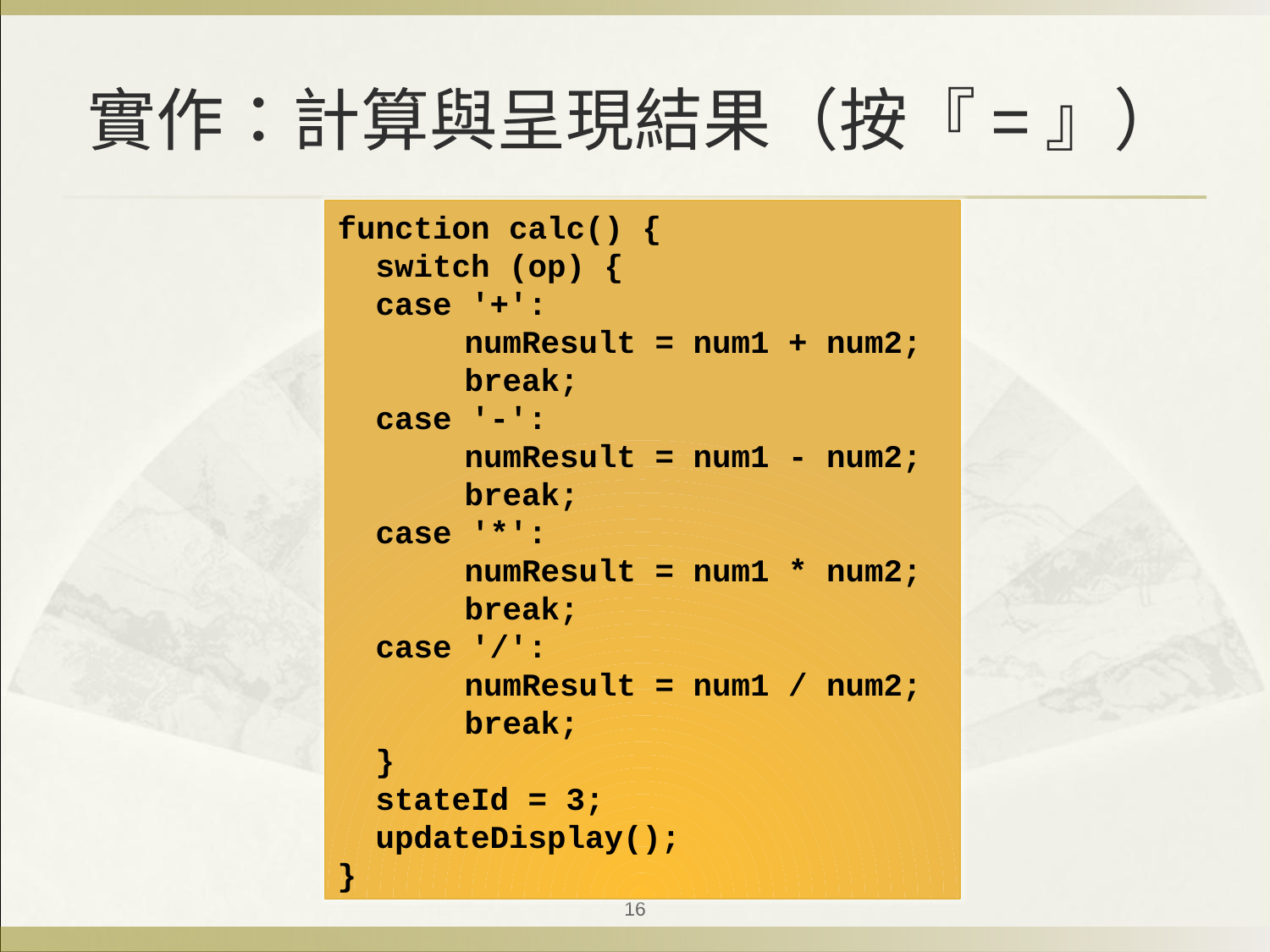

# 實作：計算與呈現結果（按『=』）
function calc() {
  switch (op) {
  case '+':
	numResult = num1 + num2;
	break;
  case '-':
	numResult = num1 - num2;
	break;
  case '*':
	numResult = num1 * num2;
	break;
  case '/':
	numResult = num1 / num2;
	break;
  }
  stateId = 3;
  updateDisplay();
}
16